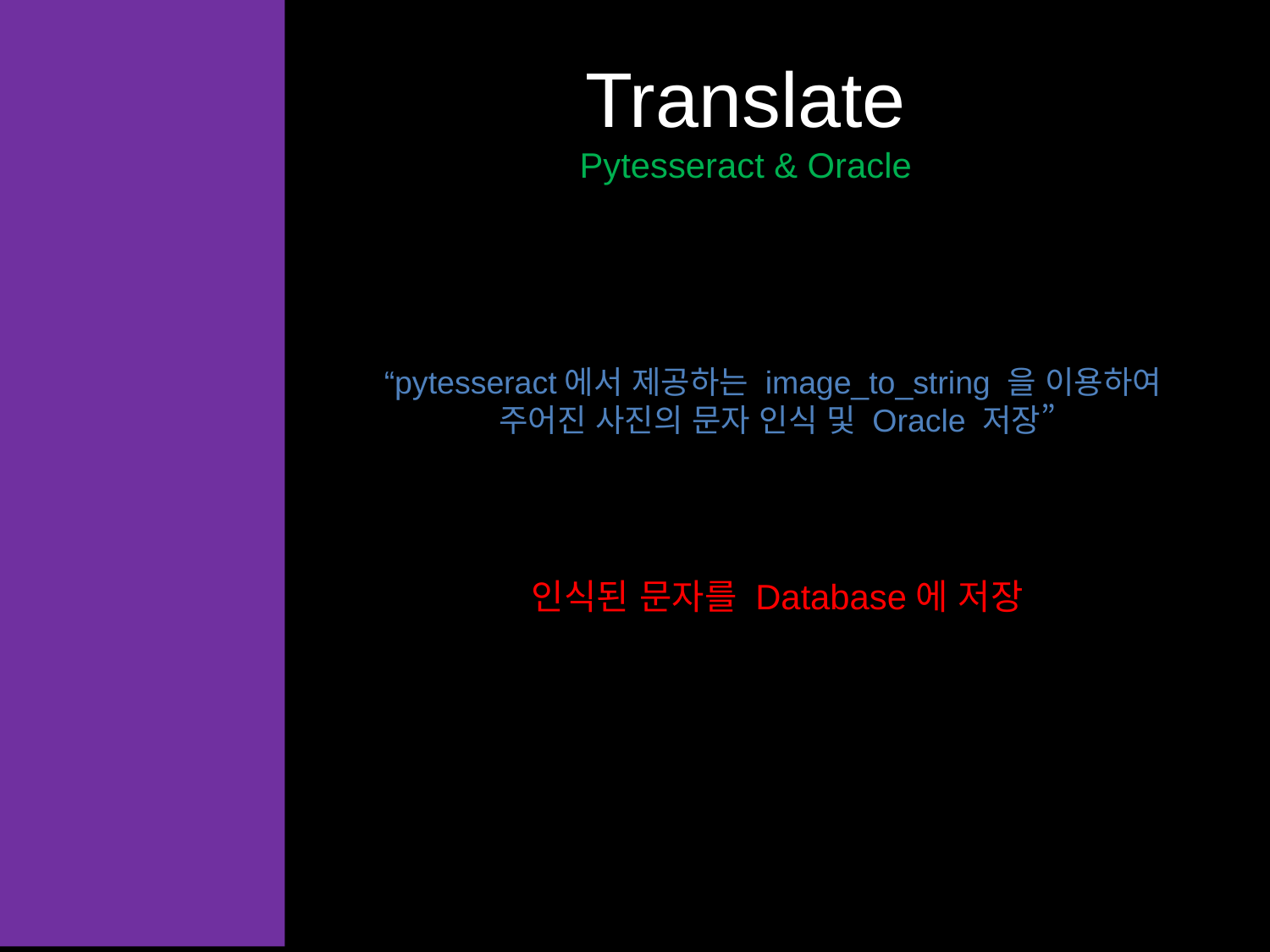

# Translate Pytesseract & Oracle

인식된 문자를 Database에 저장

“pytesseract에서 제공하는 image_to_string 을 이용하여
주어진 사진의 문자 인식 및 Oracle 저장”